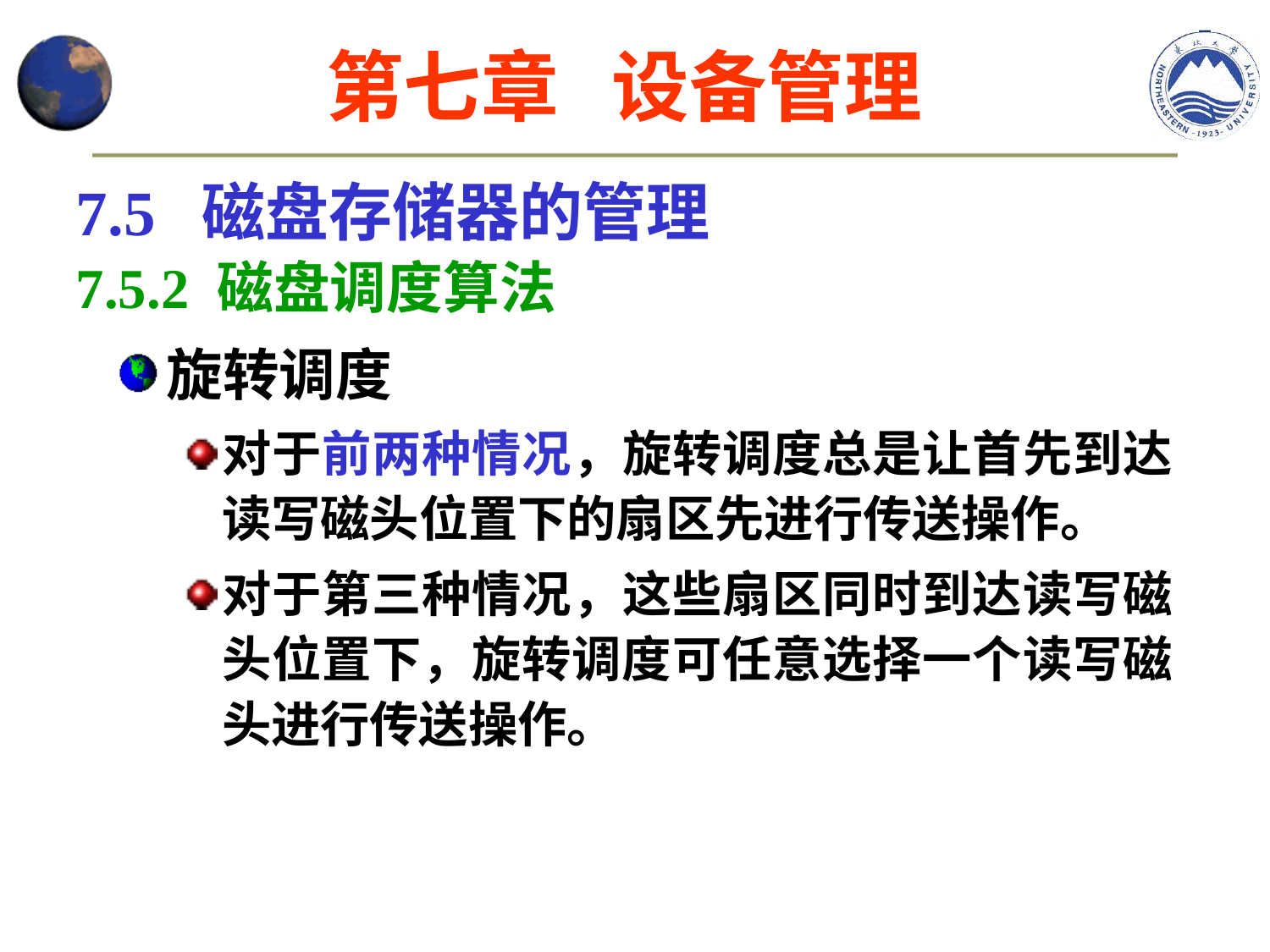

第七章   设备管理
7.5  磁盘存储器的管理
7.5.2 磁盘调度算法
旋转调度
对于前两种情况，旋转调度总是让首先到达读写磁头位置下的扇区先进行传送操作。
对于第三种情况，这些扇区同时到达读写磁头位置下，旋转调度可任意选择一个读写磁头进行传送操作。